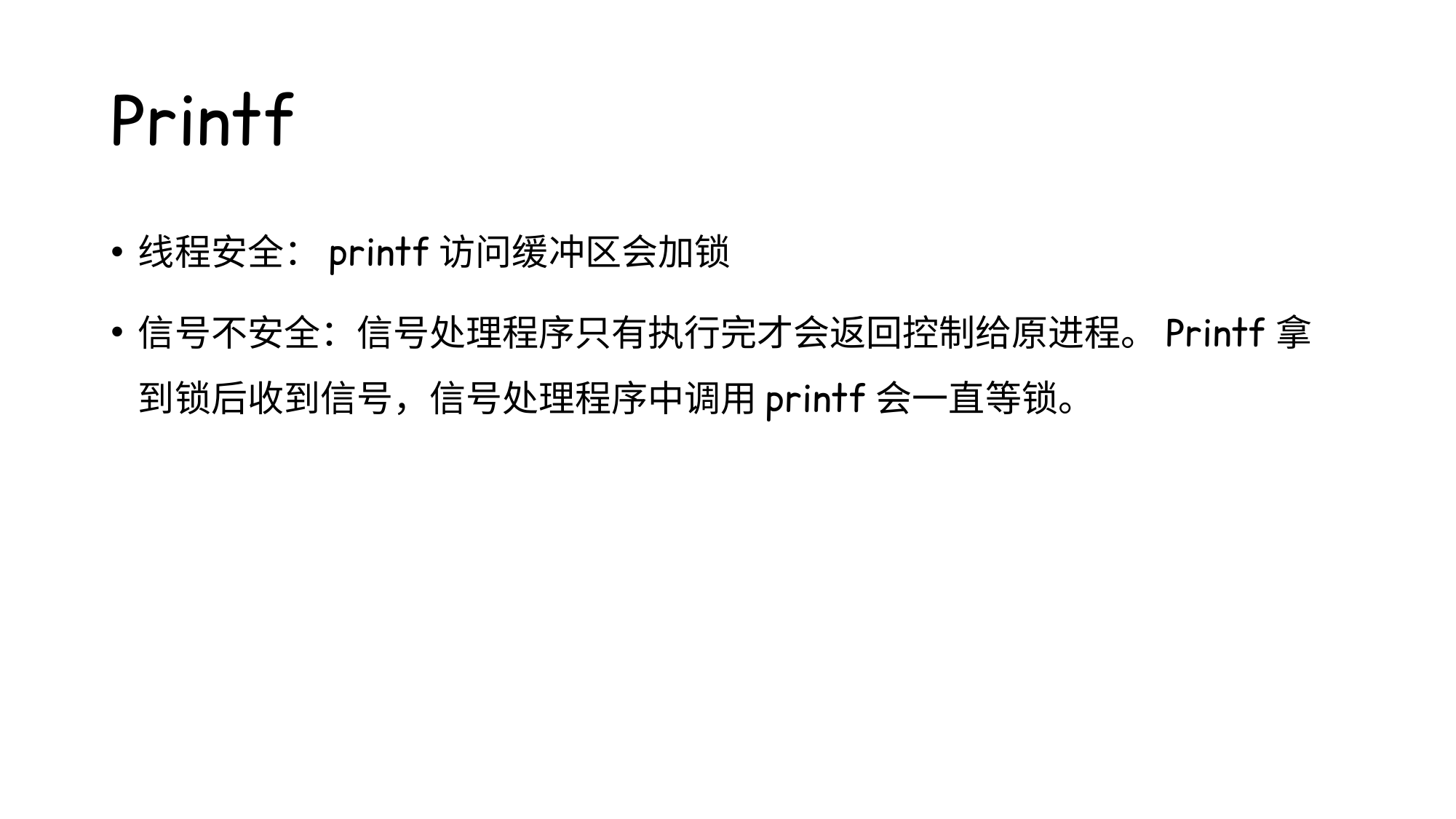

# Printf
线程安全：printf访问缓冲区会加锁
信号不安全：信号处理程序只有执行完才会返回控制给原进程。Printf拿到锁后收到信号，信号处理程序中调用printf会一直等锁。